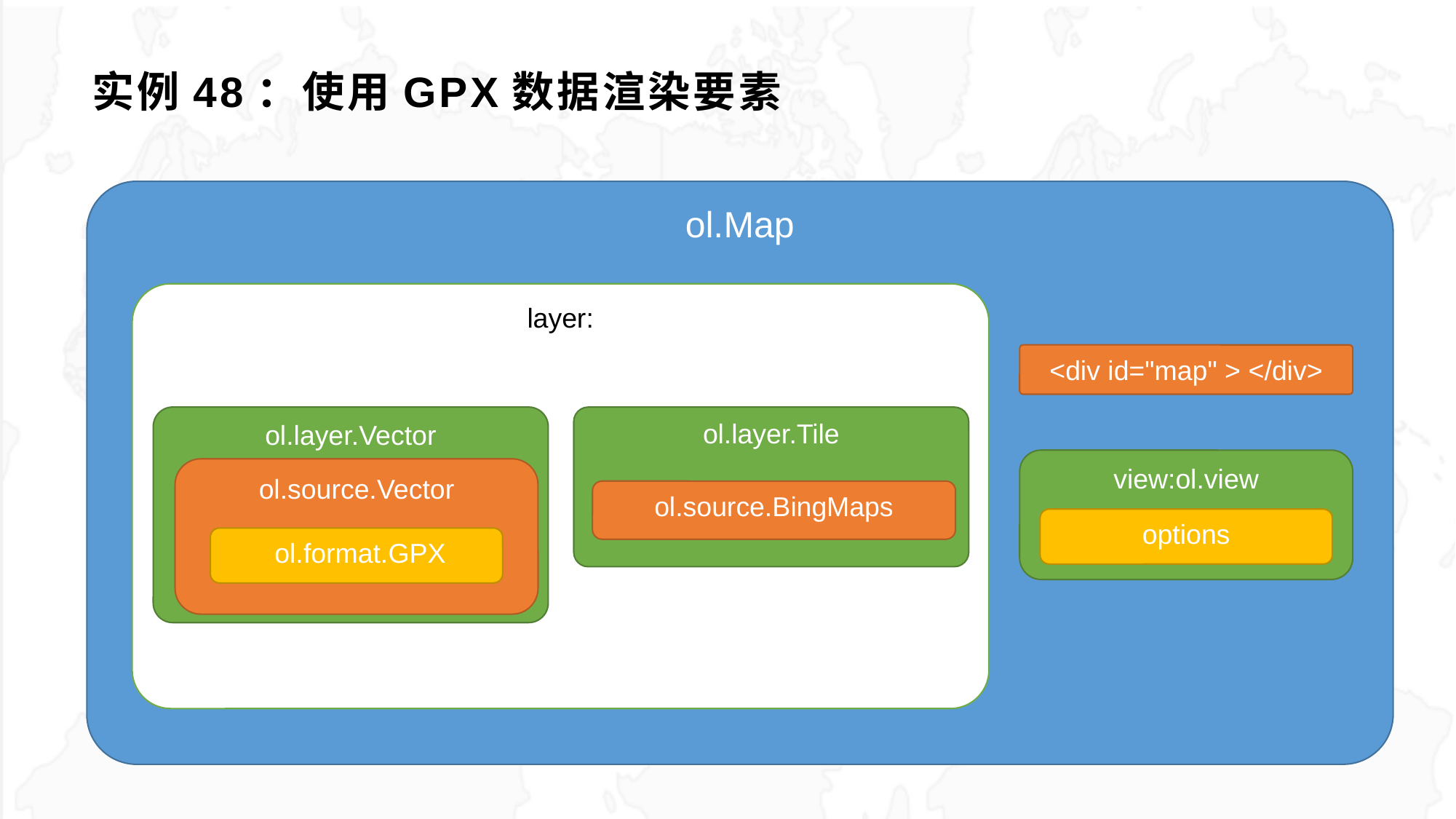

# 实例48：使用GPX数据渲染要素
ol.Map
layer:
<div id="map" > </div>
ol.layer.Vector
ol.layer.Tile
view:ol.view
options
ol.source.Vector

ol.source.BingMaps
 ol.format.GPX